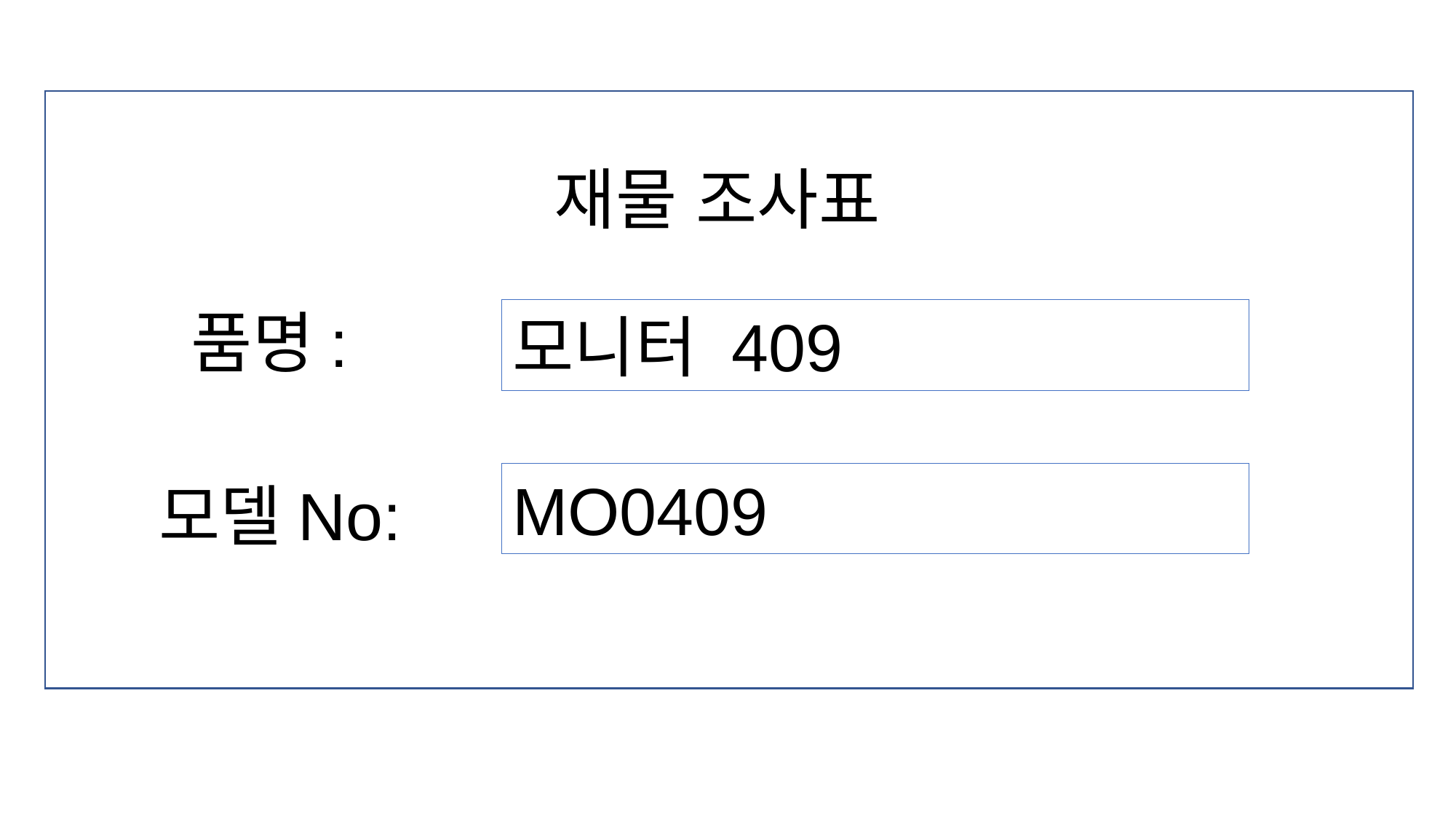

재물 조사표
품명:
모니터 409
MO0409
모델No: